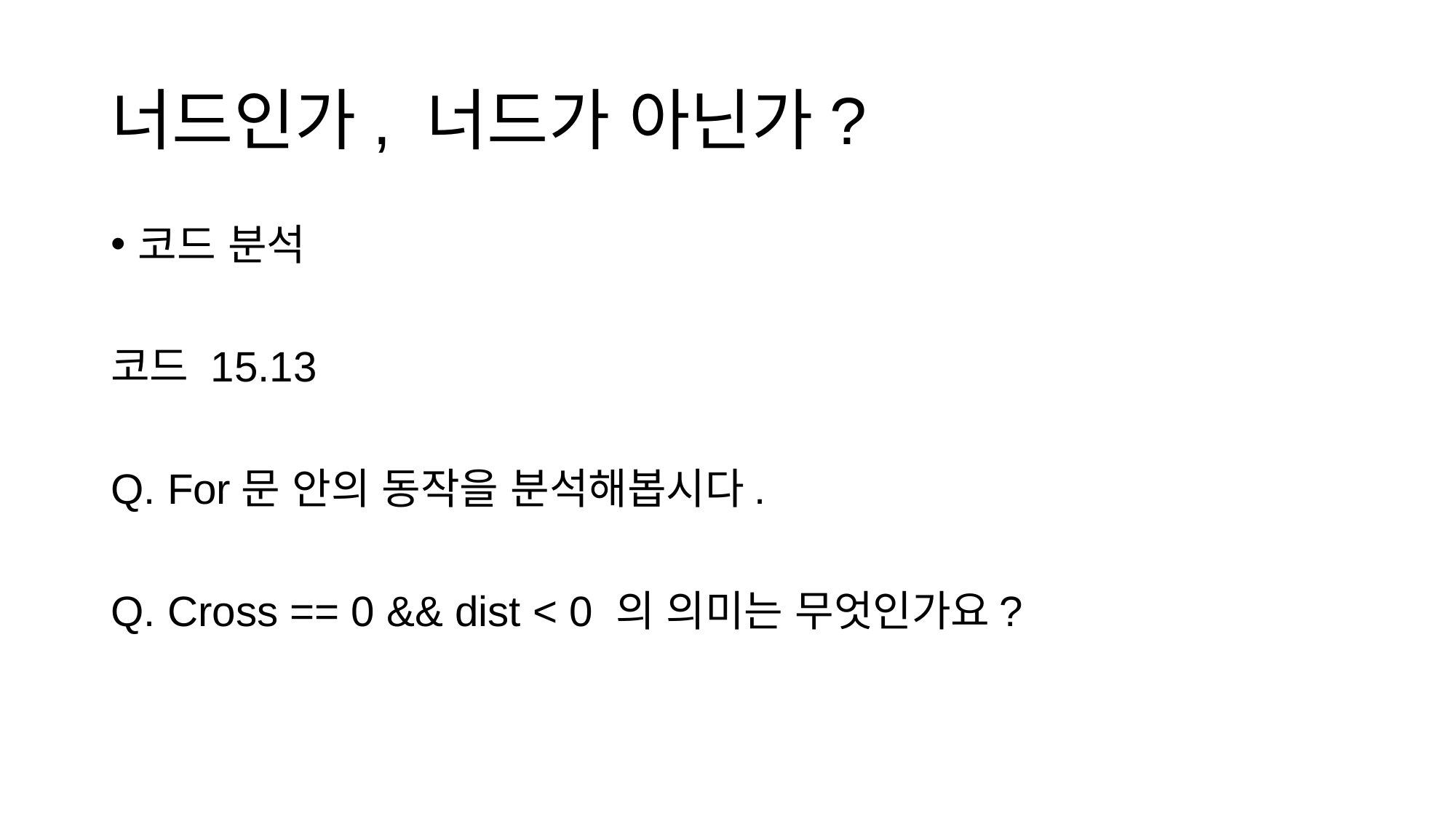

# 너드인가, 너드가 아닌가?
코드 분석

코드 15.13

Q. For문 안의 동작을 분석해봅시다.

Q. Cross == 0 && dist < 0 의 의미는 무엇인가요?